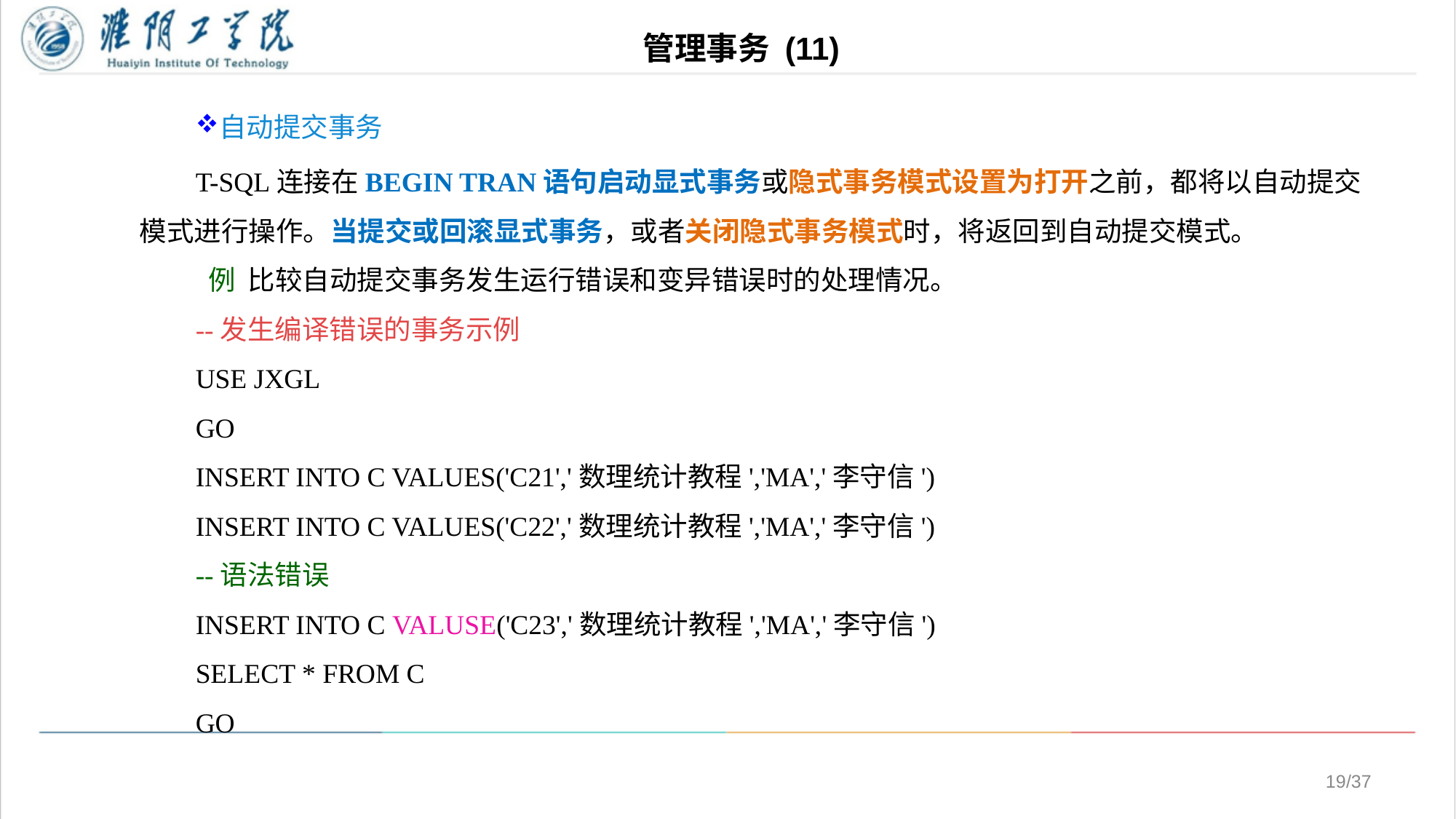

# 管理事务 (11)
自动提交事务
T-SQL连接在BEGIN TRAN语句启动显式事务或隐式事务模式设置为打开之前，都将以自动提交模式进行操作。当提交或回滚显式事务，或者关闭隐式事务模式时，将返回到自动提交模式。
 例  比较自动提交事务发生运行错误和变异错误时的处理情况。
--发生编译错误的事务示例
USE JXGL
GO
INSERT INTO C VALUES('C21','数理统计教程','MA','李守信')
INSERT INTO C VALUES('C22','数理统计教程','MA','李守信')
--语法错误
INSERT INTO C VALUSE('C23','数理统计教程','MA','李守信')
SELECT * FROM C
GO

19/37